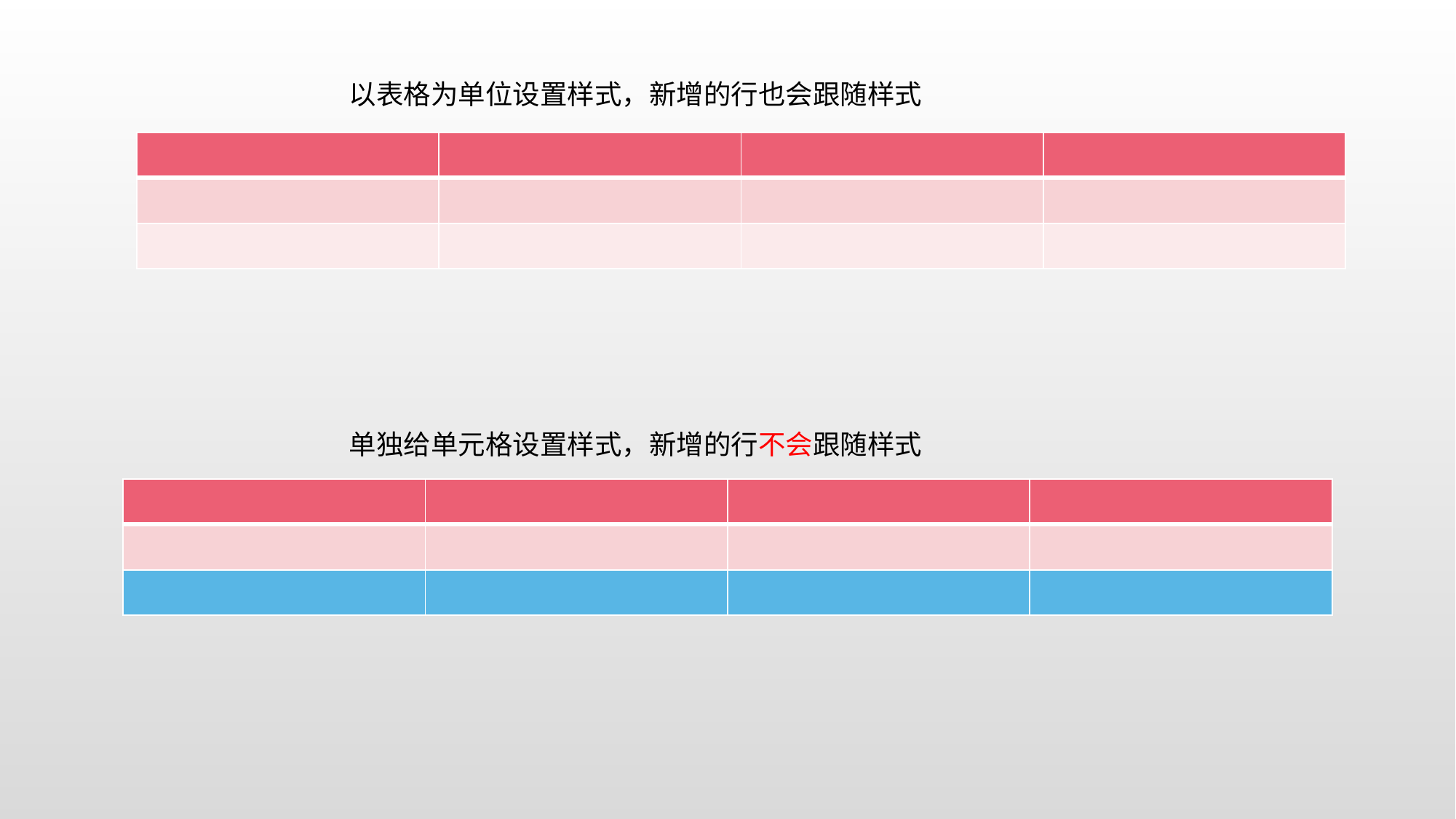

以表格为单位设置样式，新增的行也会跟随样式
|  |  |  |  |
| --- | --- | --- | --- |
|  |  |  |  |
|  |  |  |  |
单独给单元格设置样式，新增的行不会跟随样式
|  |  |  |  |
| --- | --- | --- | --- |
|  |  |  |  |
|  |  |  |  |